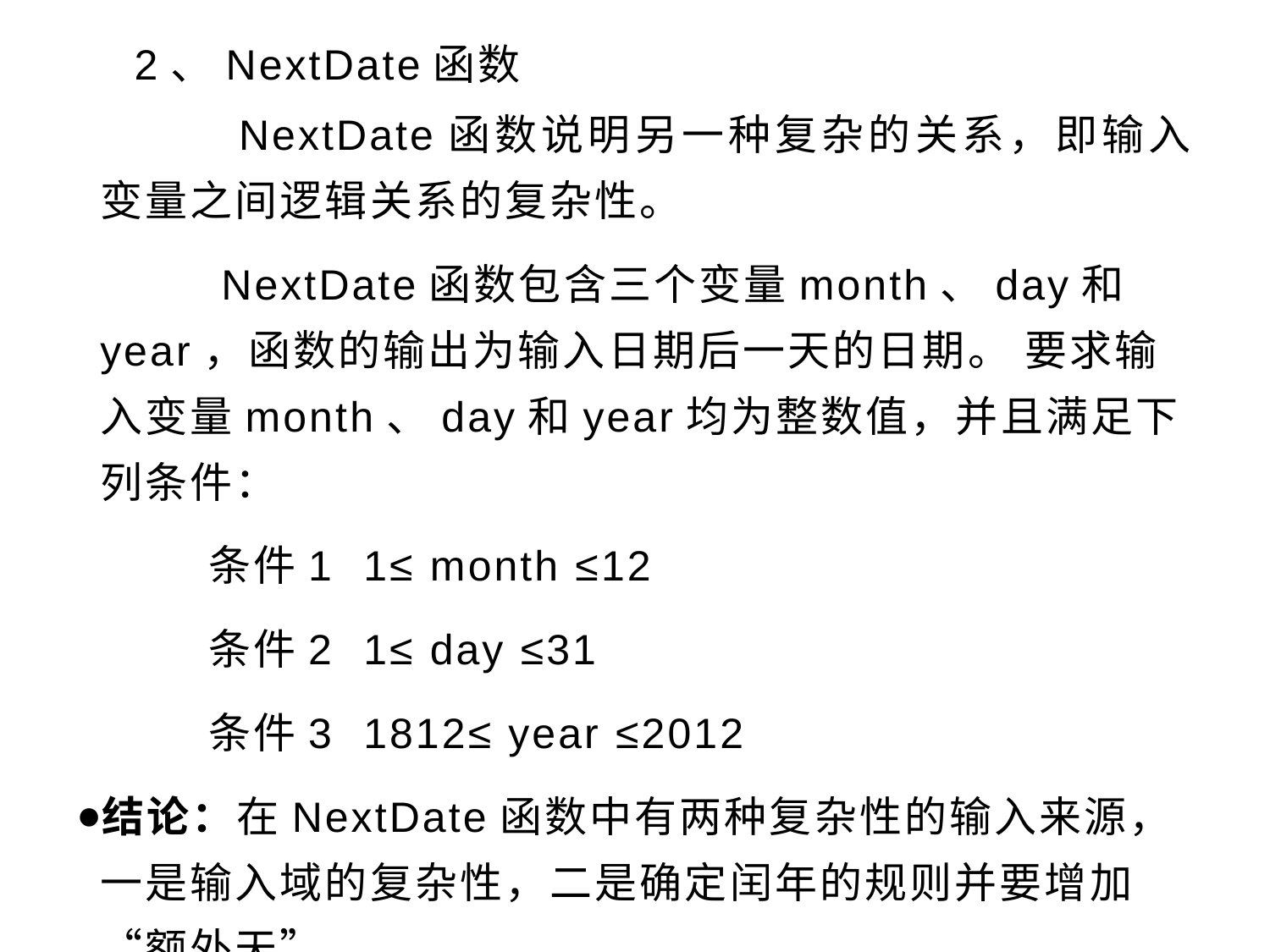

2、NextDate函数
          NextDate函数说明另一种复杂的关系，即输入变量之间逻辑关系的复杂性。
          NextDate函数包含三个变量month、day和year，函数的输出为输入日期后一天的日期。 要求输入变量month、day和year均为整数值，并且满足下列条件：
          条件1  1≤ month ≤12
          条件2  1≤ day ≤31
          条件3  1812≤ year ≤2012
结论：在NextDate函数中有两种复杂性的输入来源，一是输入域的复杂性，二是确定闰年的规则并要增加“额外天”。